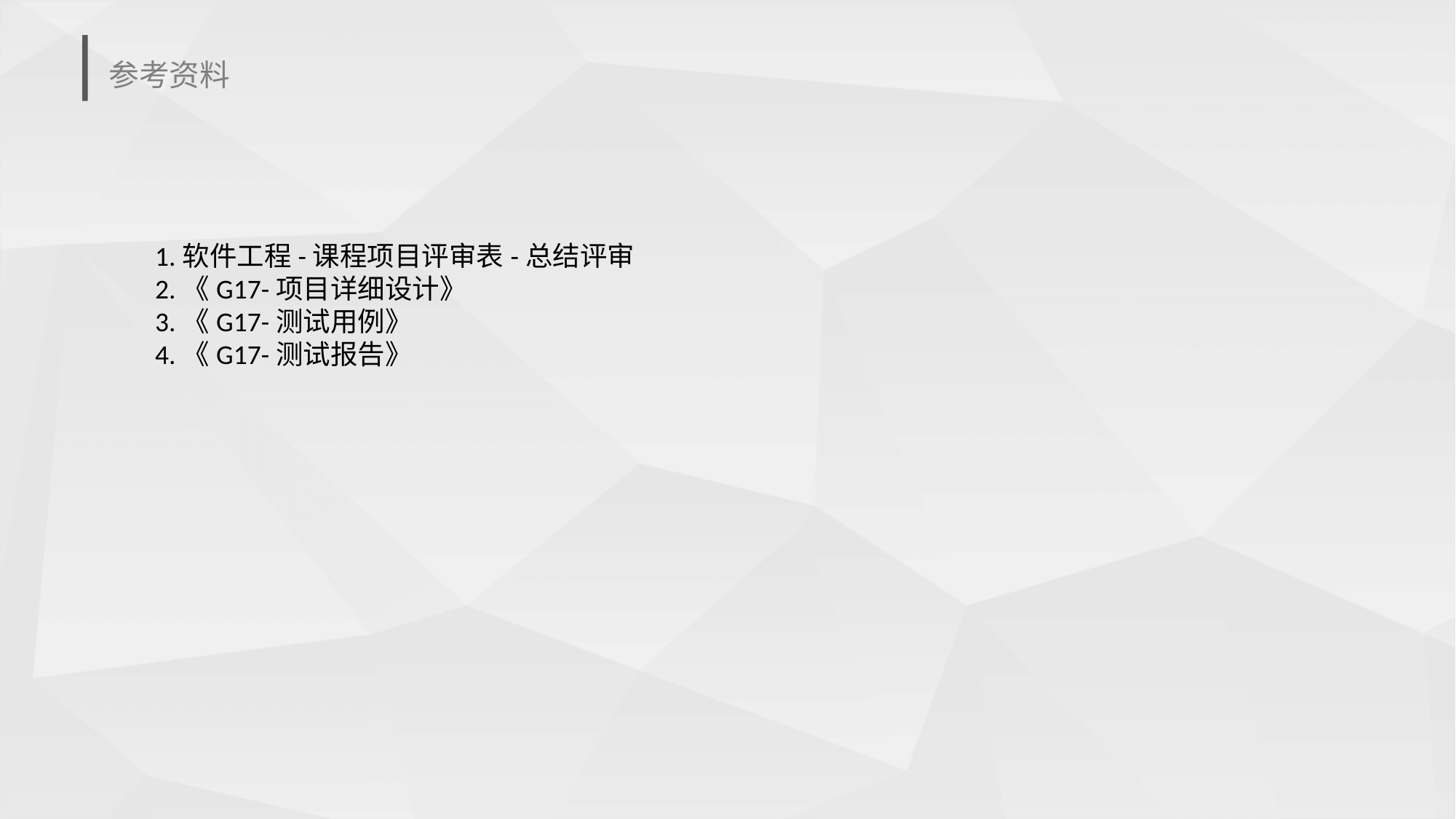

# 参考资料
1.软件工程-课程项目评审表-总结评审
2.《G17-项目详细设计》
3.《G17-测试用例》
4.《G17-测试报告》